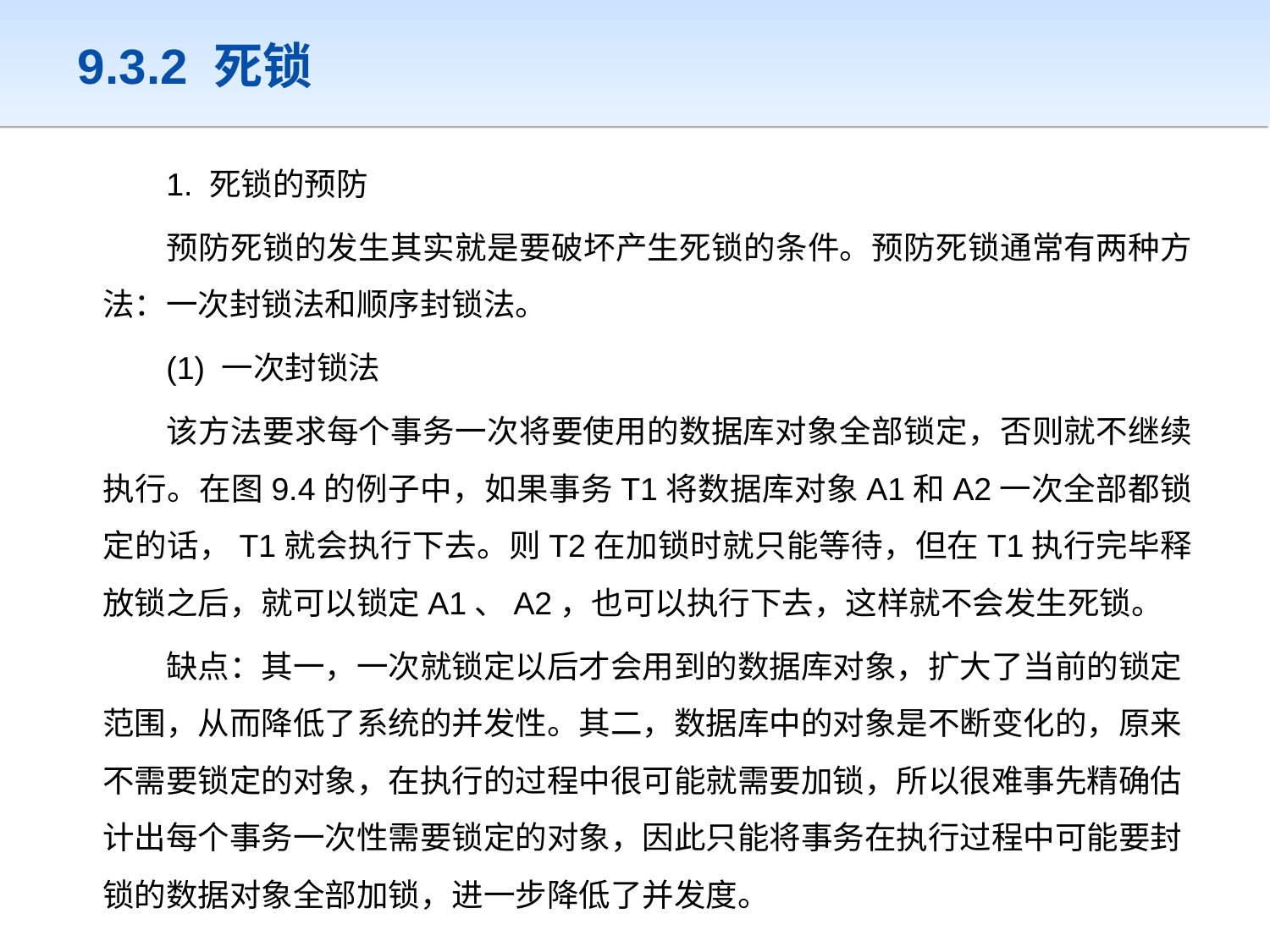

# 9.3.2 死锁
1. 死锁的预防
预防死锁的发生其实就是要破坏产生死锁的条件。预防死锁通常有两种方法：一次封锁法和顺序封锁法。
(1) 一次封锁法
该方法要求每个事务一次将要使用的数据库对象全部锁定，否则就不继续执行。在图9.4的例子中，如果事务T1将数据库对象A1和A2一次全部都锁定的话，T1就会执行下去。则T2在加锁时就只能等待，但在T1执行完毕释放锁之后，就可以锁定A1、A2，也可以执行下去，这样就不会发生死锁。
缺点：其一，一次就锁定以后才会用到的数据库对象，扩大了当前的锁定范围，从而降低了系统的并发性。其二，数据库中的对象是不断变化的，原来不需要锁定的对象，在执行的过程中很可能就需要加锁，所以很难事先精确估计出每个事务一次性需要锁定的对象，因此只能将事务在执行过程中可能要封锁的数据对象全部加锁，进一步降低了并发度。